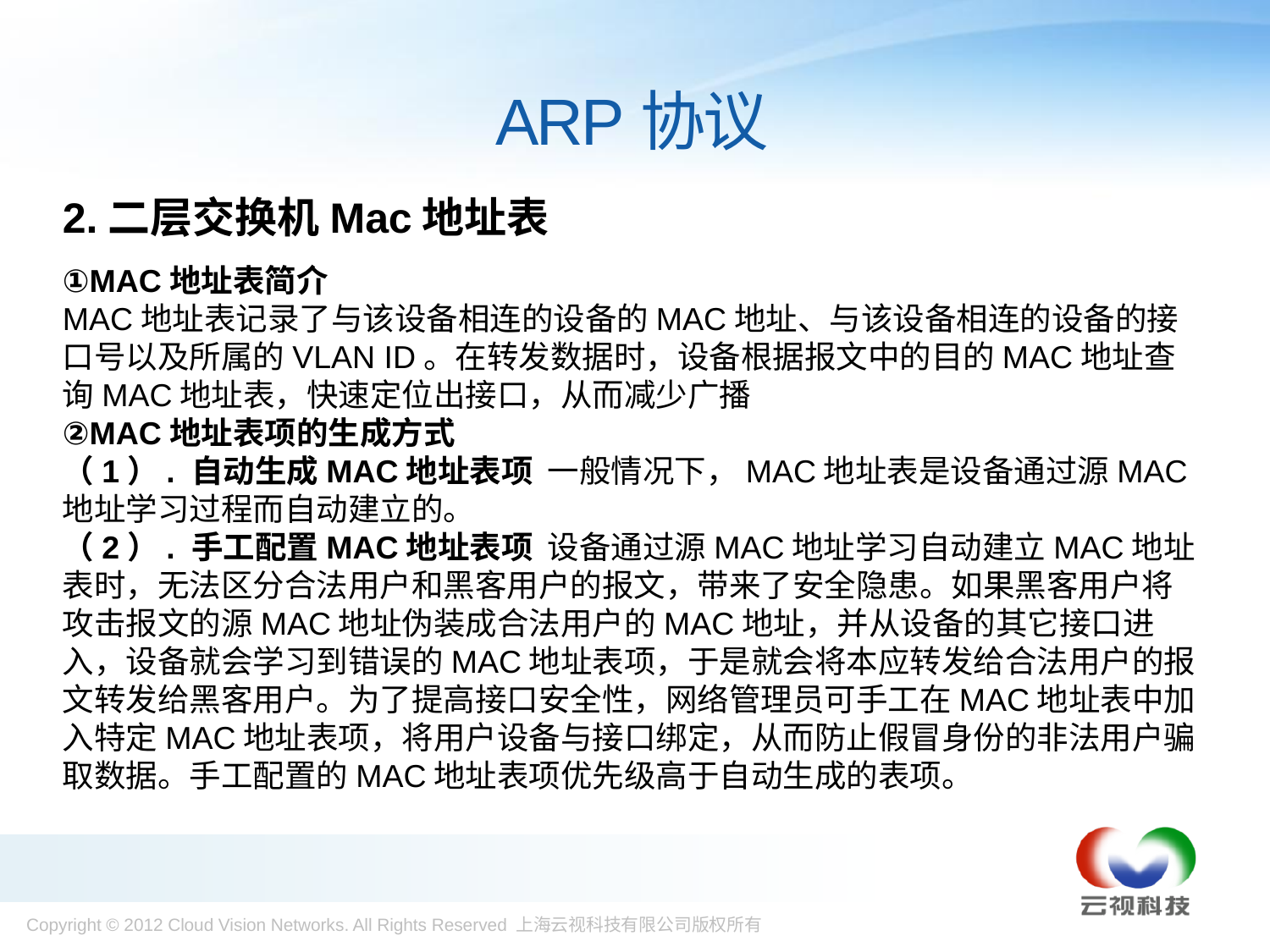

# ARP协议
2.二层交换机Mac地址表
①MAC地址表简介
MAC地址表记录了与该设备相连的设备的MAC地址、与该设备相连的设备的接口号以及所属的VLAN ID。在转发数据时，设备根据报文中的目的MAC地址查询MAC地址表，快速定位出接口，从而减少广播
②MAC地址表项的生成方式
（1）. 自动生成MAC地址表项  一般情况下，MAC地址表是设备通过源MAC地址学习过程而自动建立的。
（2）. 手工配置MAC地址表项  设备通过源MAC地址学习自动建立MAC地址表时，无法区分合法用户和黑客用户的报文，带来了安全隐患。如果黑客用户将攻击报文的源MAC地址伪装成合法用户的MAC地址，并从设备的其它接口进入，设备就会学习到错误的MAC地址表项，于是就会将本应转发给合法用户的报文转发给黑客用户。为了提高接口安全性，网络管理员可手工在MAC地址表中加入特定MAC地址表项，将用户设备与接口绑定，从而防止假冒身份的非法用户骗取数据。手工配置的MAC地址表项优先级高于自动生成的表项。